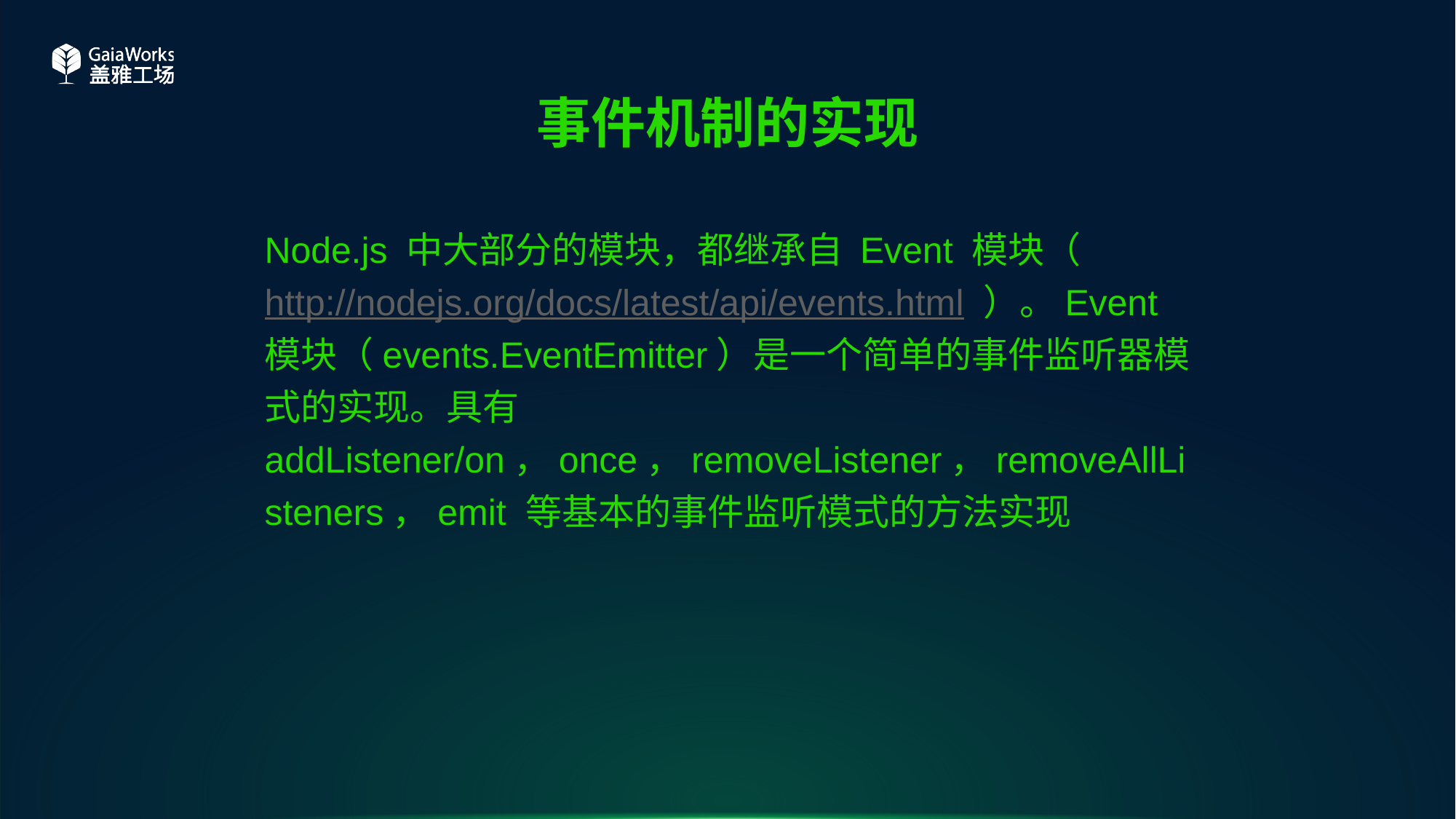

# 事件机制的实现
Node.js 中大部分的模块，都继承自 Event 模块（http://nodejs.org/docs/latest/api/events.html ）。Event 模块（events.EventEmitter）是一个简单的事件监听器模式的实现。具有 addListener/on，once，removeListener，removeAllListeners，emit 等基本的事件监听模式的方法实现